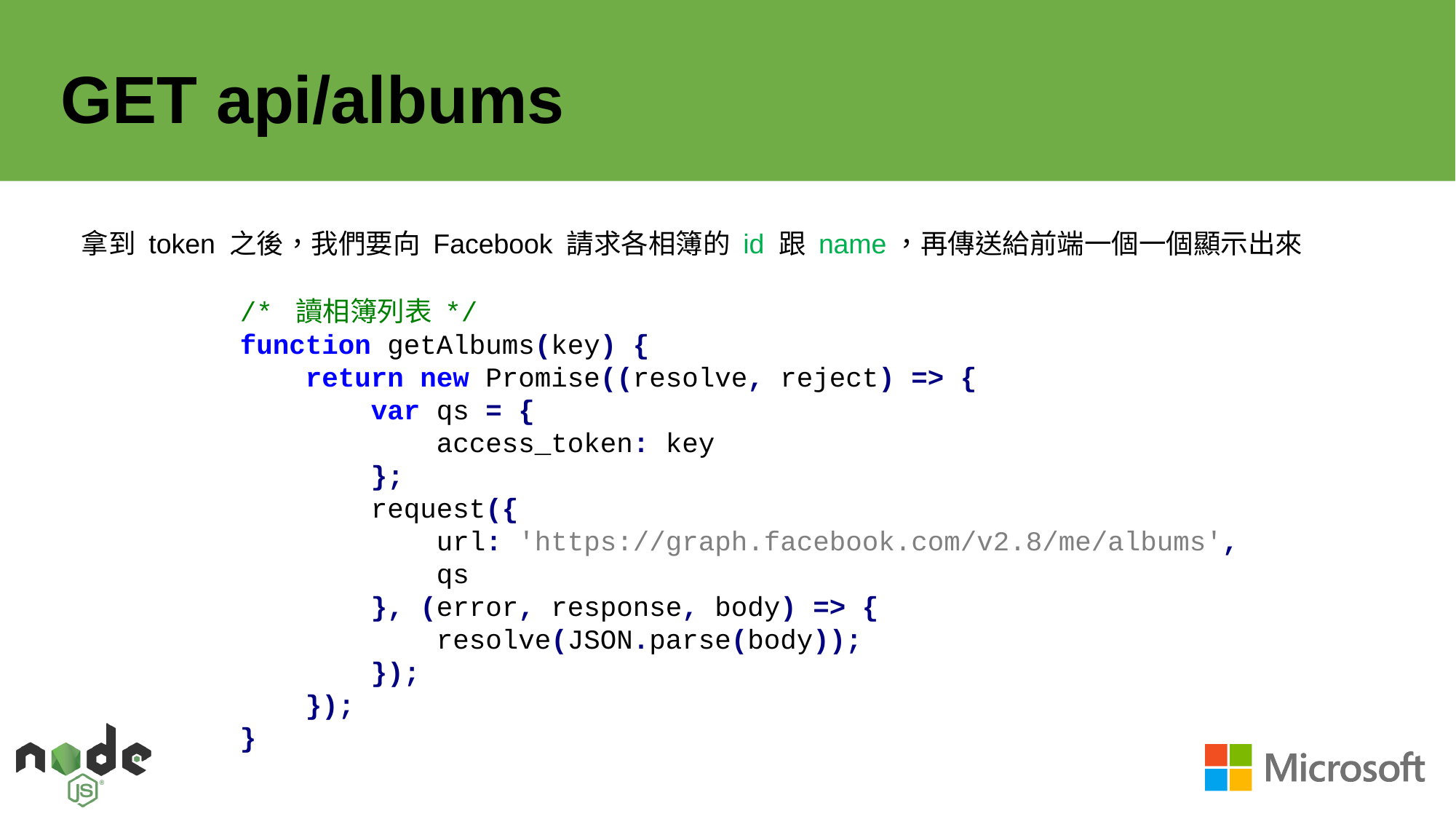

# GET api/albums
拿到 token 之後，我們要向 Facebook 請求各相簿的 id 跟 name，再傳送給前端一個一個顯示出來
/* 讀相簿列表 */
function getAlbums(key) {
    return new Promise((resolve, reject) => {
        var qs = {
            access_token: key
        };
        request({
            url: 'https://graph.facebook.com/v2.8/me/albums',
            qs
        }, (error, response, body) => {
            resolve(JSON.parse(body));
        });
    });
}